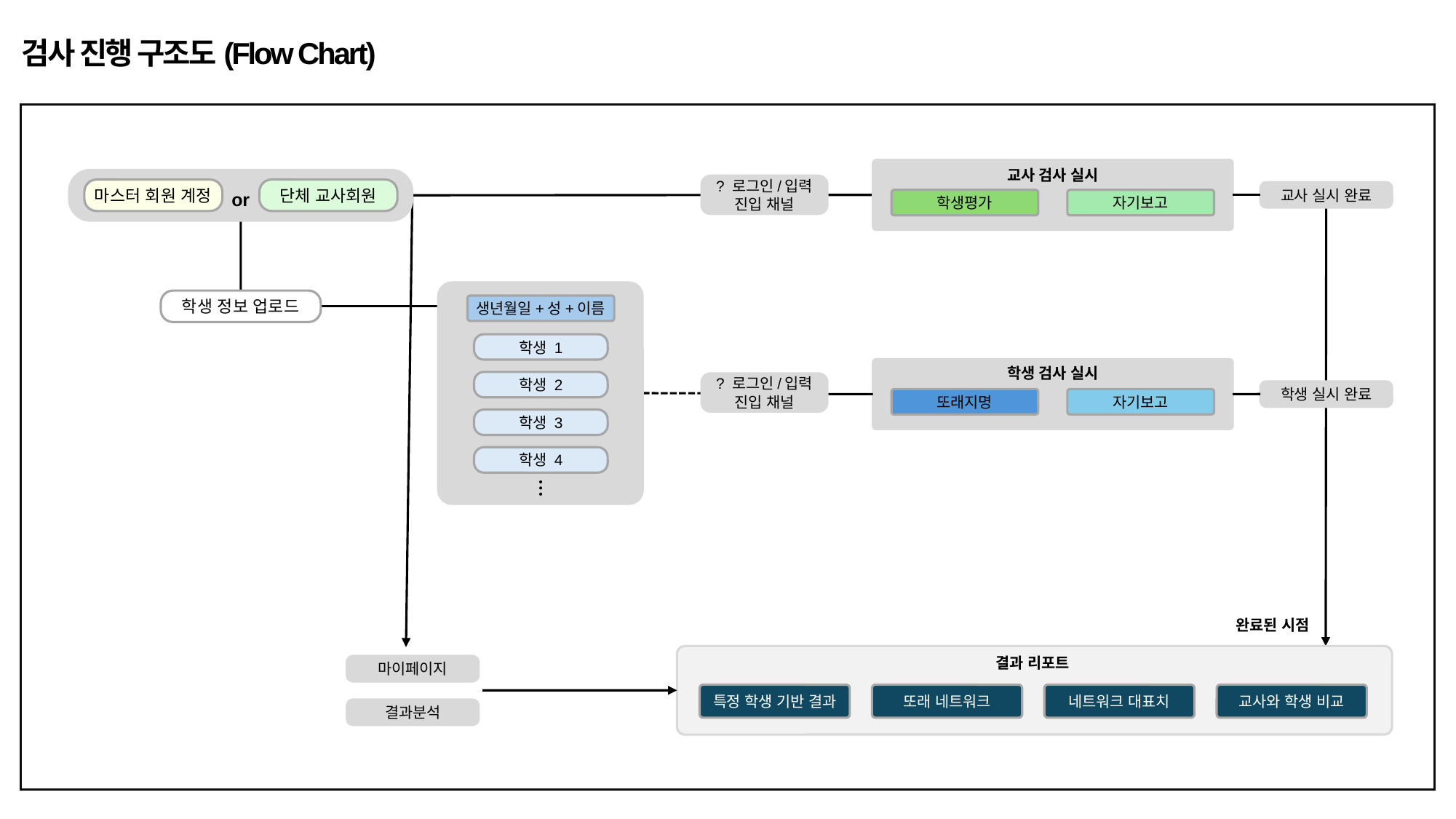

검사 진행 구조도(Flow Chart)

교사 검사 실시

? 로그인/입력
진입 채널
마스터 회원 계정
단체 교사회원
교사 실시 완료
or
자기보고
학생평가

학생 정보 업로드
생년월일+성+이름
학생 1
학생 2
학생 3
학생 4

학생 검사 실시
? 로그인/입력
진입 채널
학생 실시 완료
또래지명
자기보고
완료된 시점

결과 리포트
마이페이지
특정 학생 기반 결과
또래 네트워크
네트워크 대표치
교사와 학생 비교
결과분석